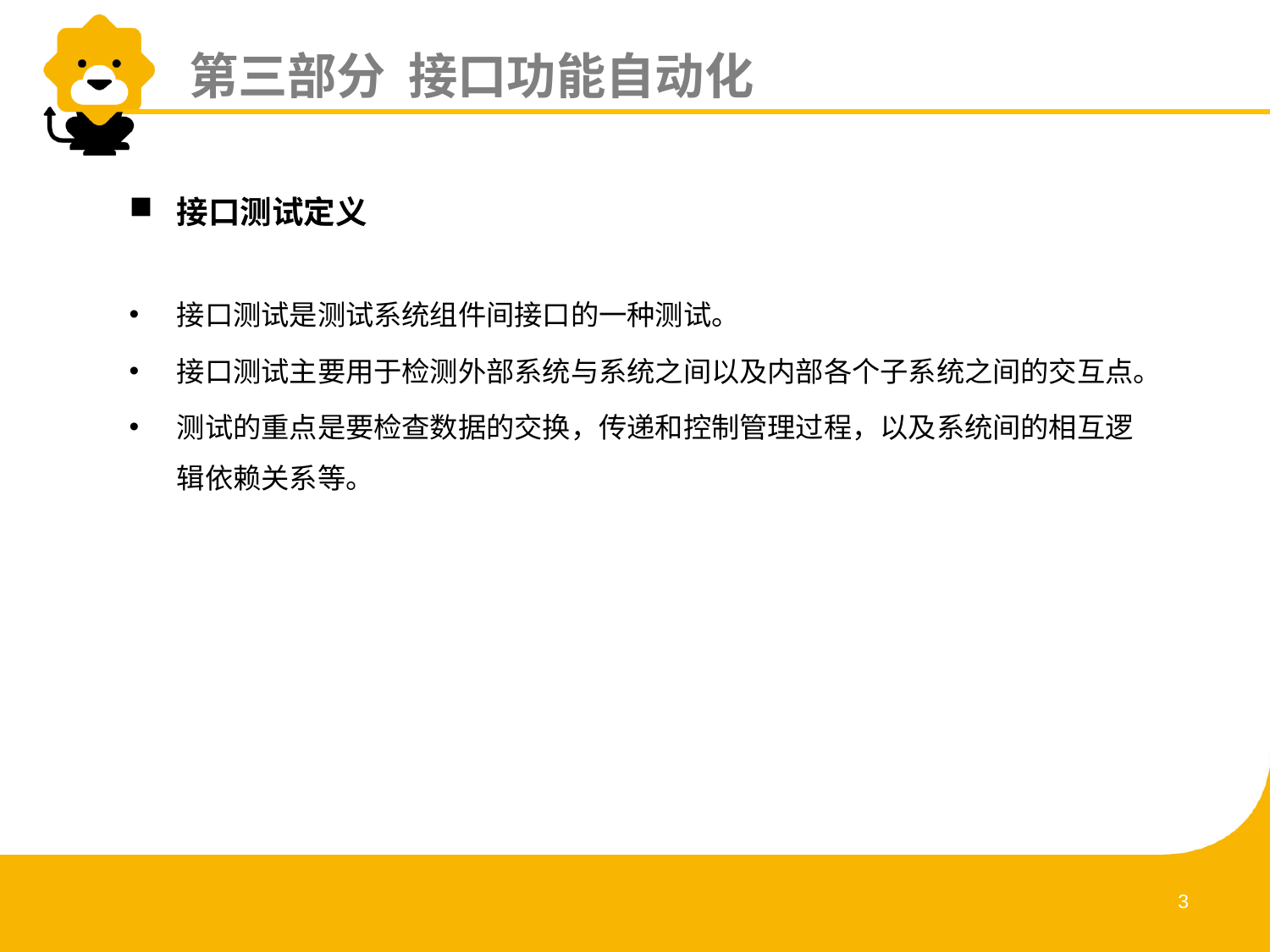

第三部分  接口功能自动化
接口测试定义

接口测试是测试系统组件间接口的一种测试。
接口测试主要用于检测外部系统与系统之间以及内部各个子系统之间的交互点。
测试的重点是要检查数据的交换，传递和控制管理过程，以及系统间的相互逻辑依赖关系等。